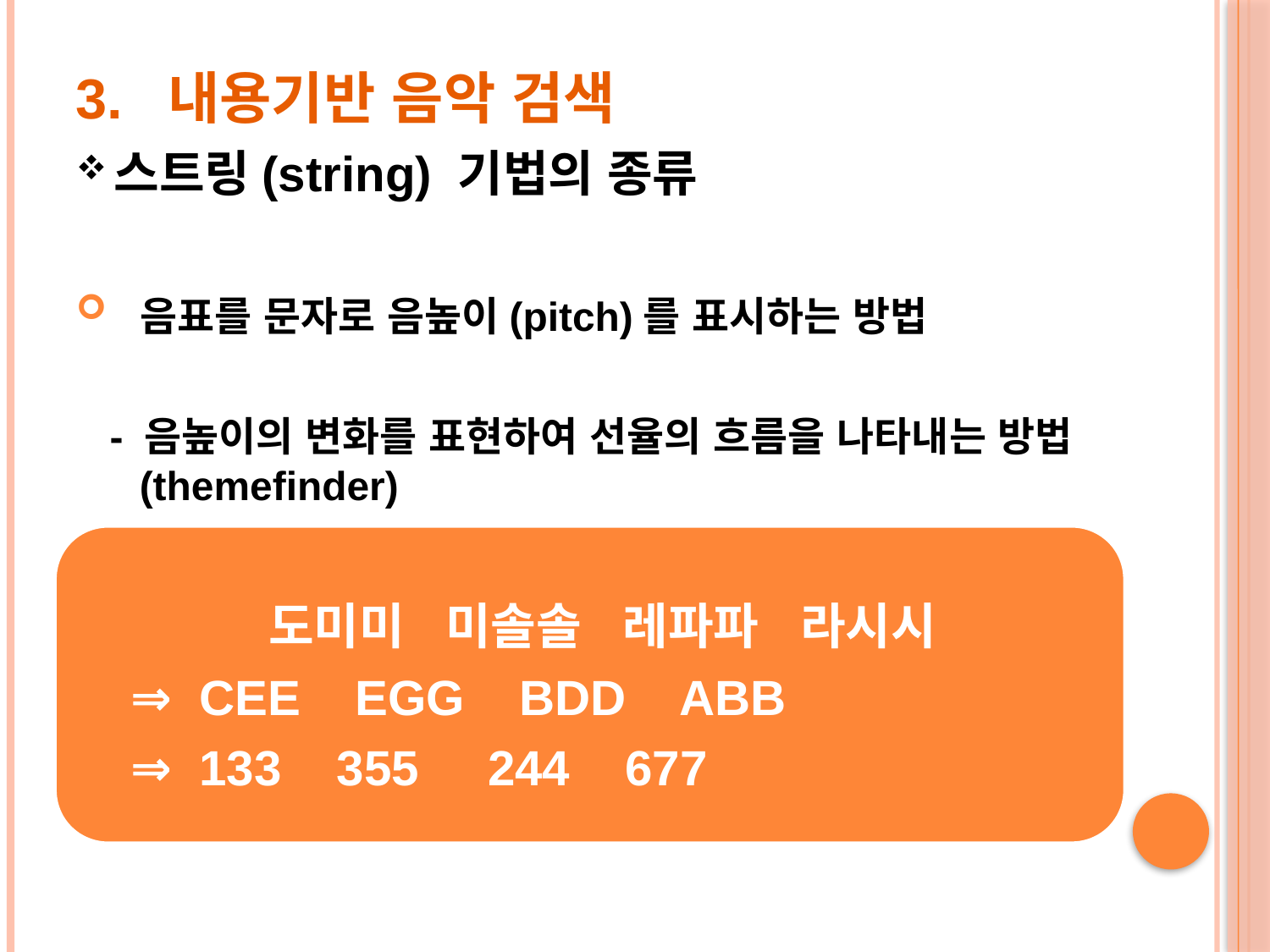

# 3.  내용기반 음악 검색
스트링(string) 기법의 종류

 음표를 문자로 음높이(pitch)를 표시하는 방법

   - 음높이의 변화를 표현하여 선율의 흐름을 나타내는 방법(themefinder)

도미미   미솔솔   레파파   라시시
   ⇒  CEE    EGG    BDD    ABB
   ⇒  133    355     244    677